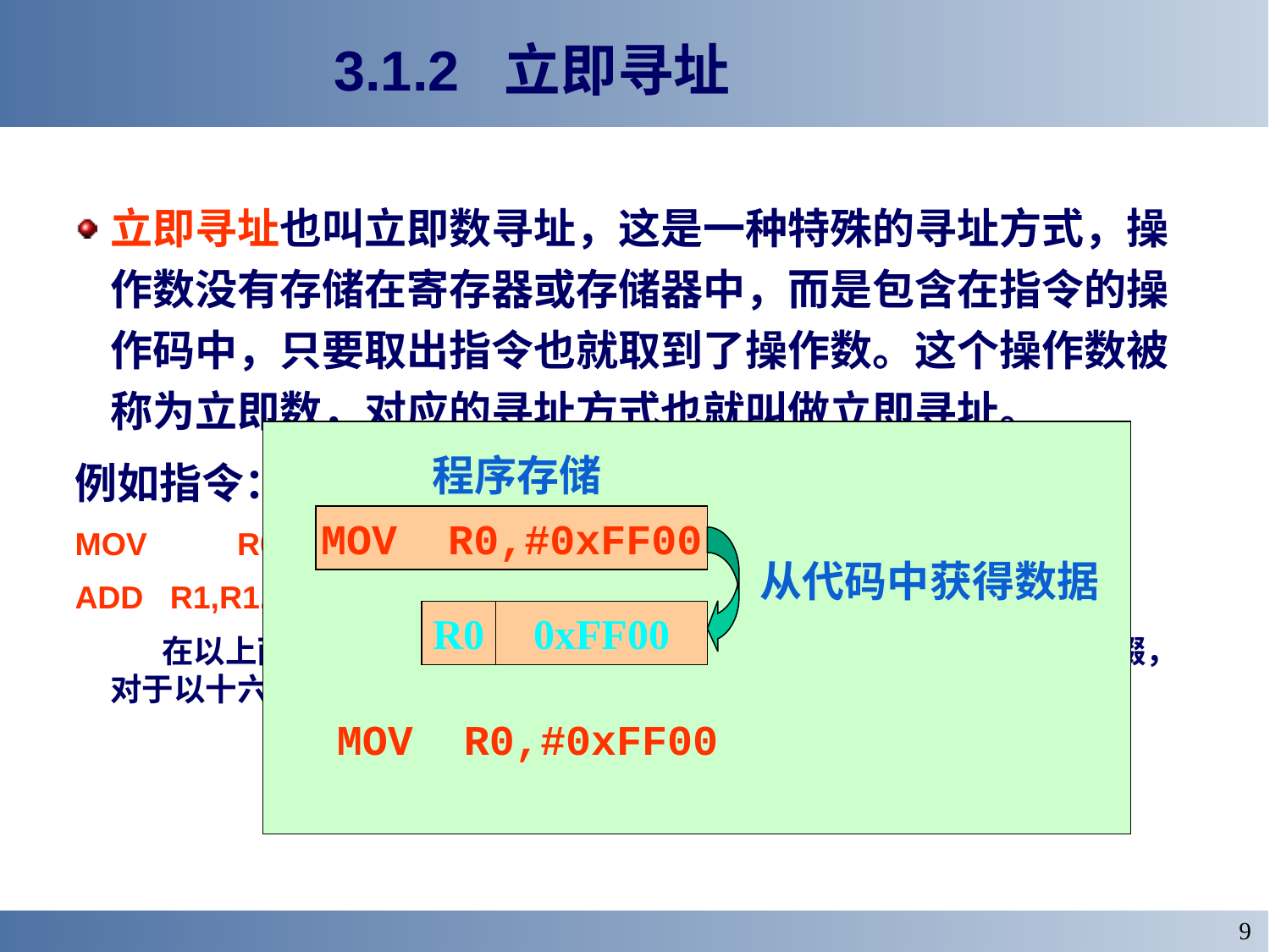

# 3.1.2  立即寻址
立即寻址也叫立即数寻址，这是一种特殊的寻址方式，操作数没有存储在寄存器或存储器中，而是包含在指令的操作码中，只要取出指令也就取到了操作数。这个操作数被称为立即数，对应的寻址方式也就叫做立即寻址。
例如指令：
MOV	R0,#0xFF000  ;将立即数0xFF000装入R0寄存器
ADD   R1,R1,＃0x7f ; R1←R1＋0x7f
           在以上两条指令中，第二个源操作数即为立即数，要求以“＃”为前缀，对于以十六进制表示的立即数，还要求在“＃”后加上“0x”。

程序存储
MOV  R0,#0xFF00
R0
0x55

从代码中获得数据
0xFF00
MOV  R0,#0xFF00